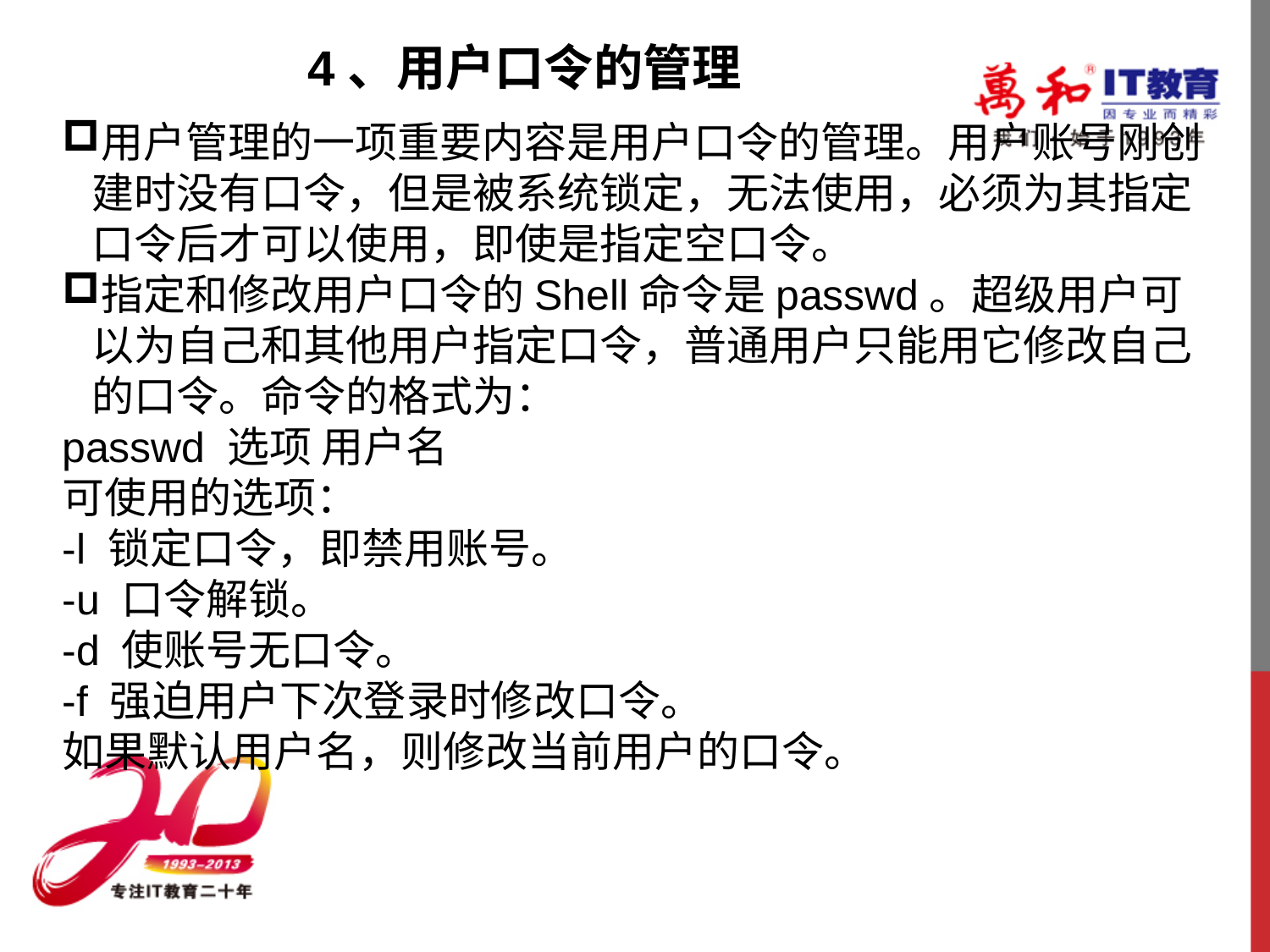

4、用户口令的管理
用户管理的一项重要内容是用户口令的管理。用户账号刚创建时没有口令，但是被系统锁定，无法使用，必须为其指定口令后才可以使用，即使是指定空口令。
指定和修改用户口令的Shell命令是passwd。超级用户可以为自己和其他用户指定口令，普通用户只能用它修改自己的口令。命令的格式为：
passwd 选项 用户名
可使用的选项：
-l 锁定口令，即禁用账号。
-u 口令解锁。
-d 使账号无口令。
-f 强迫用户下次登录时修改口令。
如果默认用户名，则修改当前用户的口令。